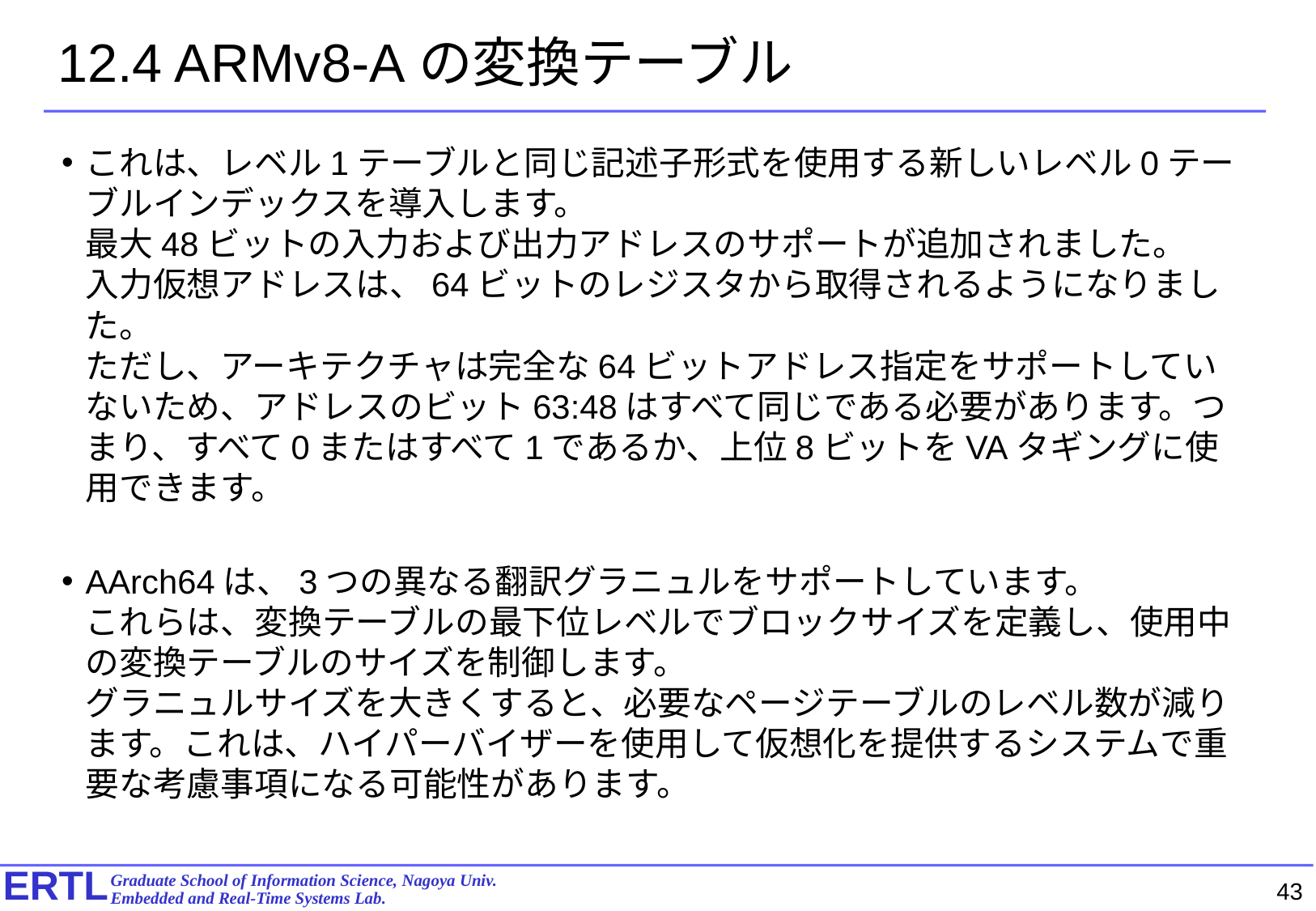

# 12.4 ARMv8-Aの変換テーブル
これは、レベル1テーブルと同じ記述子形式を使用する新しいレベル0テーブルインデックスを導入します。
最大48ビットの入力および出力アドレスのサポートが追加されました。
入力仮想アドレスは、64ビットのレジスタから取得されるようになりました。
ただし、アーキテクチャは完全な64ビットアドレス指定をサポートしていないため、アドレスのビット63:48はすべて同じである必要があります。つまり、すべて0またはすべて1であるか、上位8ビットをVAタギングに使用できます。

AArch64は、3つの異なる翻訳グラニュルをサポートしています。
これらは、変換テーブルの最下位レベルでブロックサイズを定義し、使用中の変換テーブルのサイズを制御します。
グラニュルサイズを大きくすると、必要なページテーブルのレベル数が減ります。これは、ハイパーバイザーを使用して仮想化を提供するシステムで重要な考慮事項になる可能性があります。
43